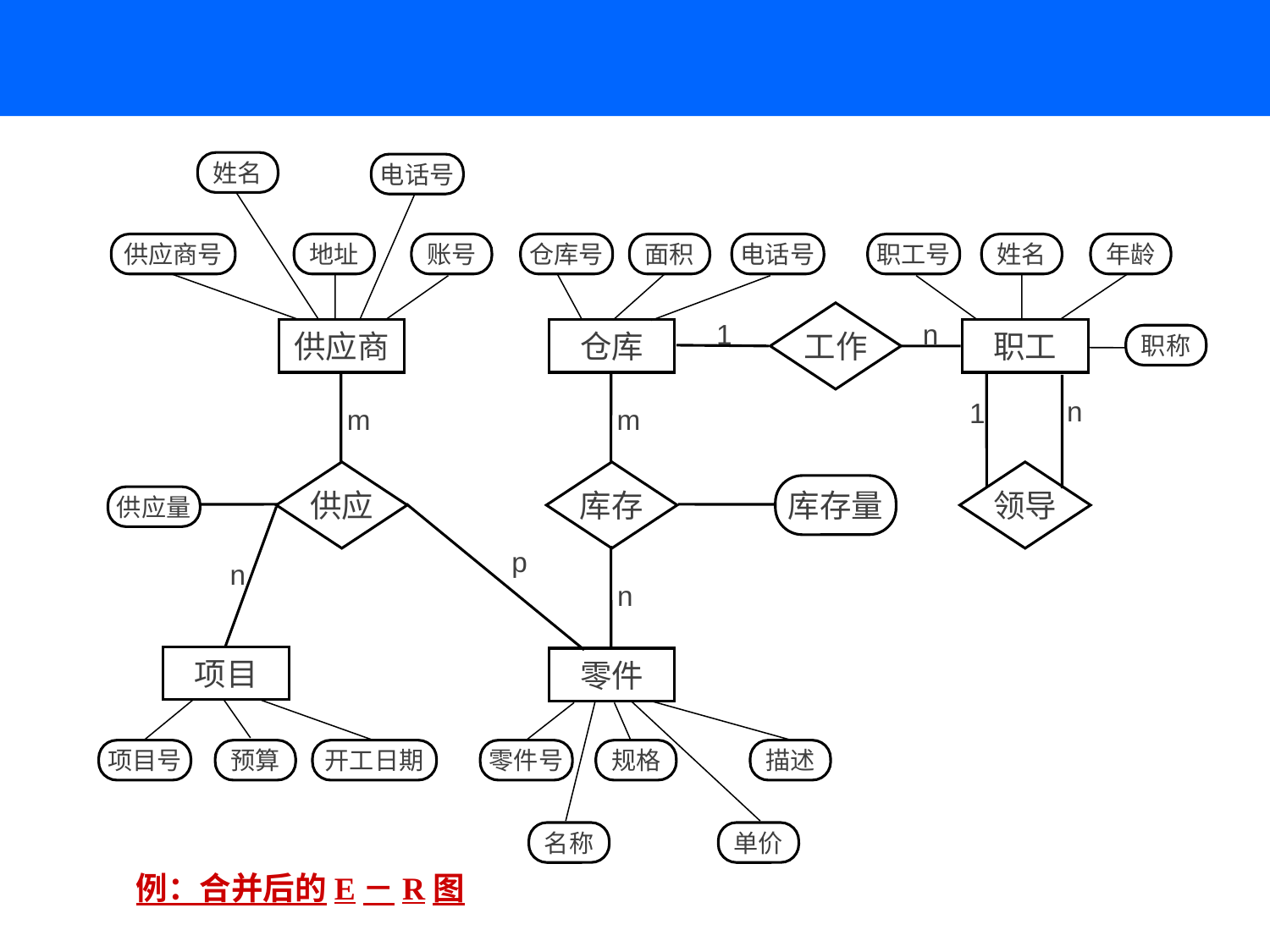

姓名
电话号

供应商号
地址
账号
仓库号
面积
电话号
职工号
姓名
年龄

工作
1
n
供应商
仓库
职工
职称

n
1
m
m
供应
库存
领导
库存量
供应量

p

n
n
项目
零件

项目号
预算
开工日期
零件号
规格
描述
名称
单价
例：合并后的E－R图